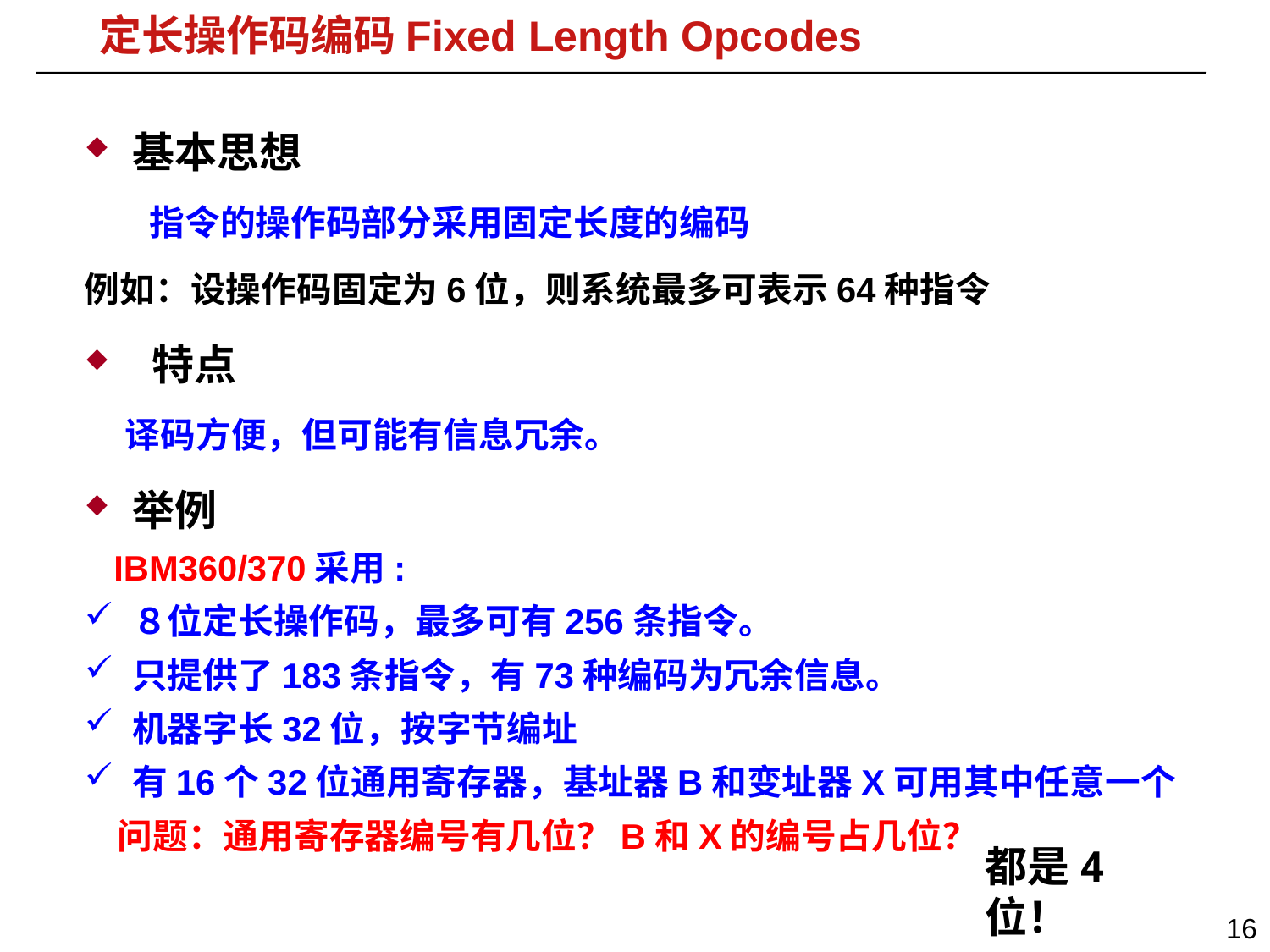

# 定长操作码编码Fixed Length Opcodes
基本思想
       指令的操作码部分采用固定长度的编码
例如：设操作码固定为6位，则系统最多可表示64种指令
 特点
    译码方便，但可能有信息冗余。
举例
   IBM360/370采用:
８位定长操作码，最多可有256条指令。
只提供了183条指令，有73种编码为冗余信息。
机器字长32位，按字节编址
有16个32位通用寄存器，基址器B和变址器X可用其中任意一个
   问题：通用寄存器编号有几位？B和X的编号占几位？
都是4位！